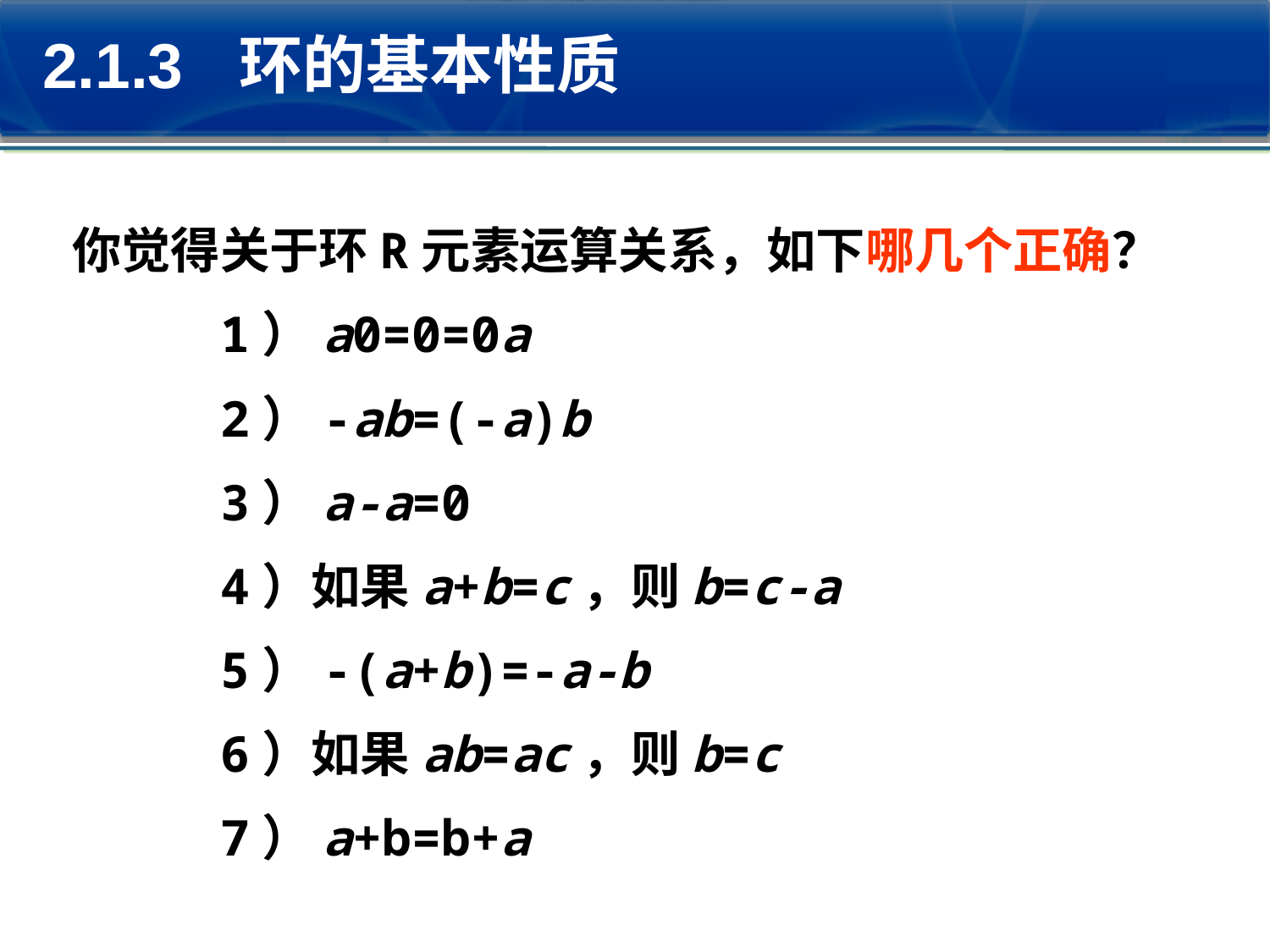

2.1.3  环的基本性质
你觉得关于环R元素运算关系，如下哪几个正确？
     1）a0=0=0a
     2）-ab=(-a)b
     3）a-a=0
     4）如果a+b=c，则b=c-a
     5）-(a+b)=-a-b
     6）如果ab=ac，则b=c
     7）a+b=b+a